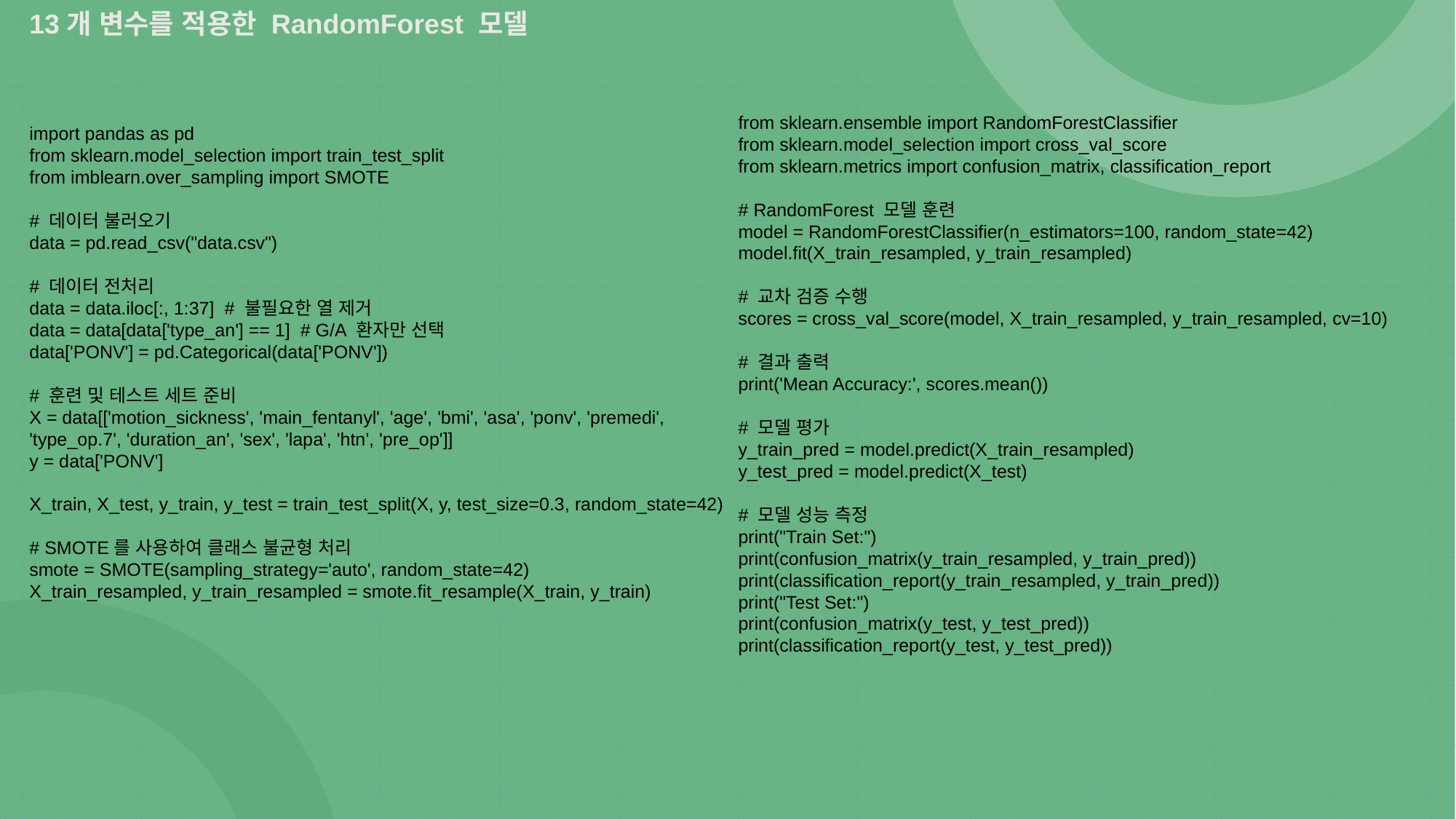

13개 변수를 적용한 RandomForest 모델

from sklearn.ensemble import RandomForestClassifier
from sklearn.model_selection import cross_val_score
from sklearn.metrics import confusion_matrix, classification_report

# RandomForest 모델 훈련
model = RandomForestClassifier(n_estimators=100, random_state=42)
model.fit(X_train_resampled, y_train_resampled)

# 교차 검증 수행
scores = cross_val_score(model, X_train_resampled, y_train_resampled, cv=10)

# 결과 출력
print('Mean Accuracy:', scores.mean())

# 모델 평가
y_train_pred = model.predict(X_train_resampled)
y_test_pred = model.predict(X_test)

# 모델 성능 측정
print("Train Set:")
print(confusion_matrix(y_train_resampled, y_train_pred))
print(classification_report(y_train_resampled, y_train_pred))
print("Test Set:")
print(confusion_matrix(y_test, y_test_pred))
print(classification_report(y_test, y_test_pred))
import pandas as pd
from sklearn.model_selection import train_test_split
from imblearn.over_sampling import SMOTE

# 데이터 불러오기
data = pd.read_csv("data.csv")

# 데이터 전처리
data = data.iloc[:, 1:37]  # 불필요한 열 제거
data = data[data['type_an'] == 1]  # G/A 환자만 선택
data['PONV'] = pd.Categorical(data['PONV'])

# 훈련 및 테스트 세트 준비
X = data[['motion_sickness', 'main_fentanyl', 'age', 'bmi', 'asa', 'ponv', 'premedi', 'type_op.7', 'duration_an', 'sex', 'lapa', 'htn', 'pre_op']]
y = data['PONV']

X_train, X_test, y_train, y_test = train_test_split(X, y, test_size=0.3, random_state=42)

# SMOTE를 사용하여 클래스 불균형 처리
smote = SMOTE(sampling_strategy='auto', random_state=42)
X_train_resampled, y_train_resampled = smote.fit_resample(X_train, y_train)